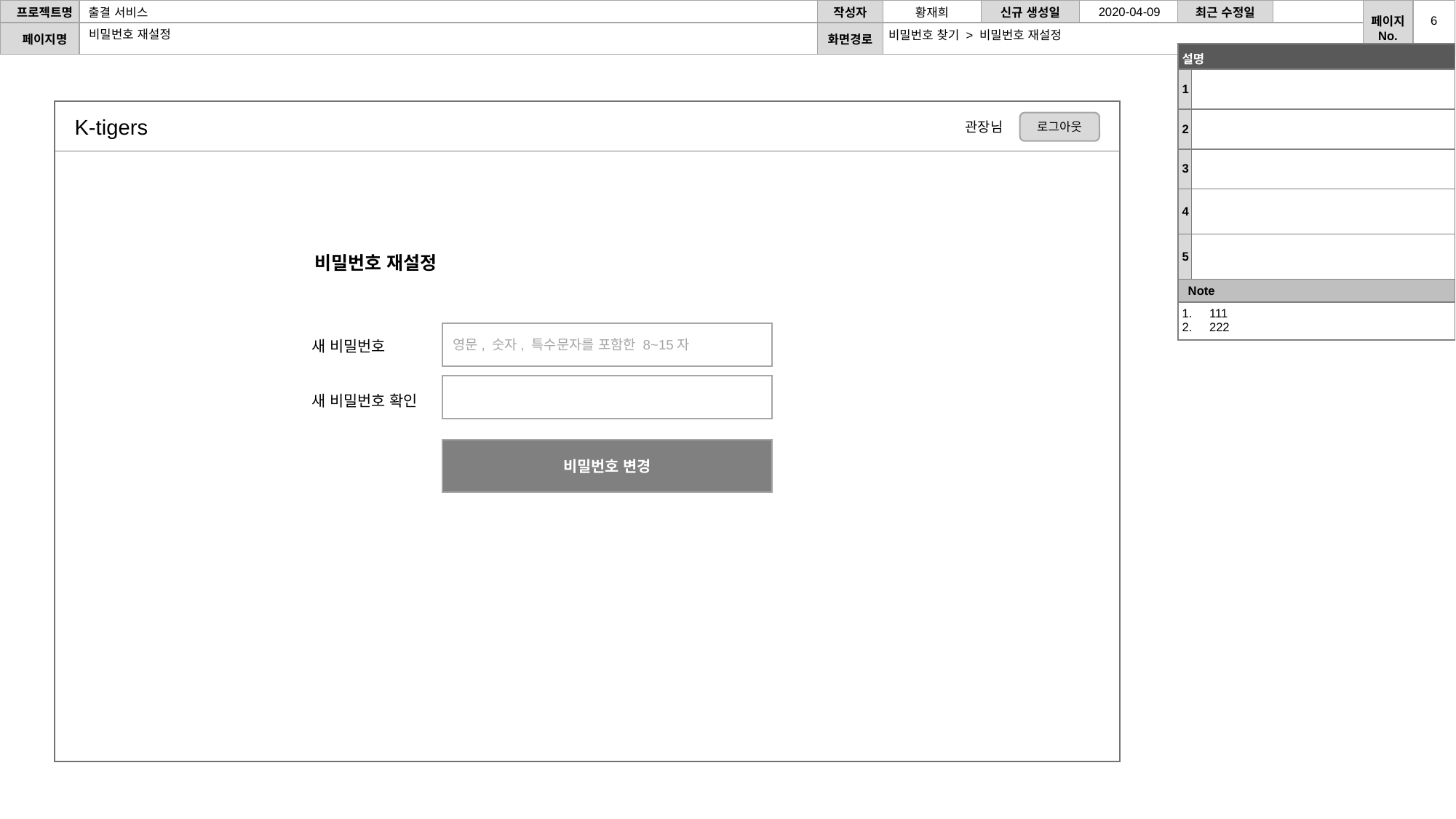

2020-04-09
6
비밀번호 재설정
비밀번호 찾기 > 비밀번호 재설정
| 설명 |  |
| --- | --- |
| 1 |  |
| 2 |  |
| 3 |  |
| 4 |  |
| 5 |  |
| Note |  |
| 111 222 |  |

K-tigers
로그아웃
관장님
비밀번호 재설정
새 비밀번호

새 비밀번호 확인
영문, 숫자, 특수문자를 포함한 8~15자

비밀번호 변경